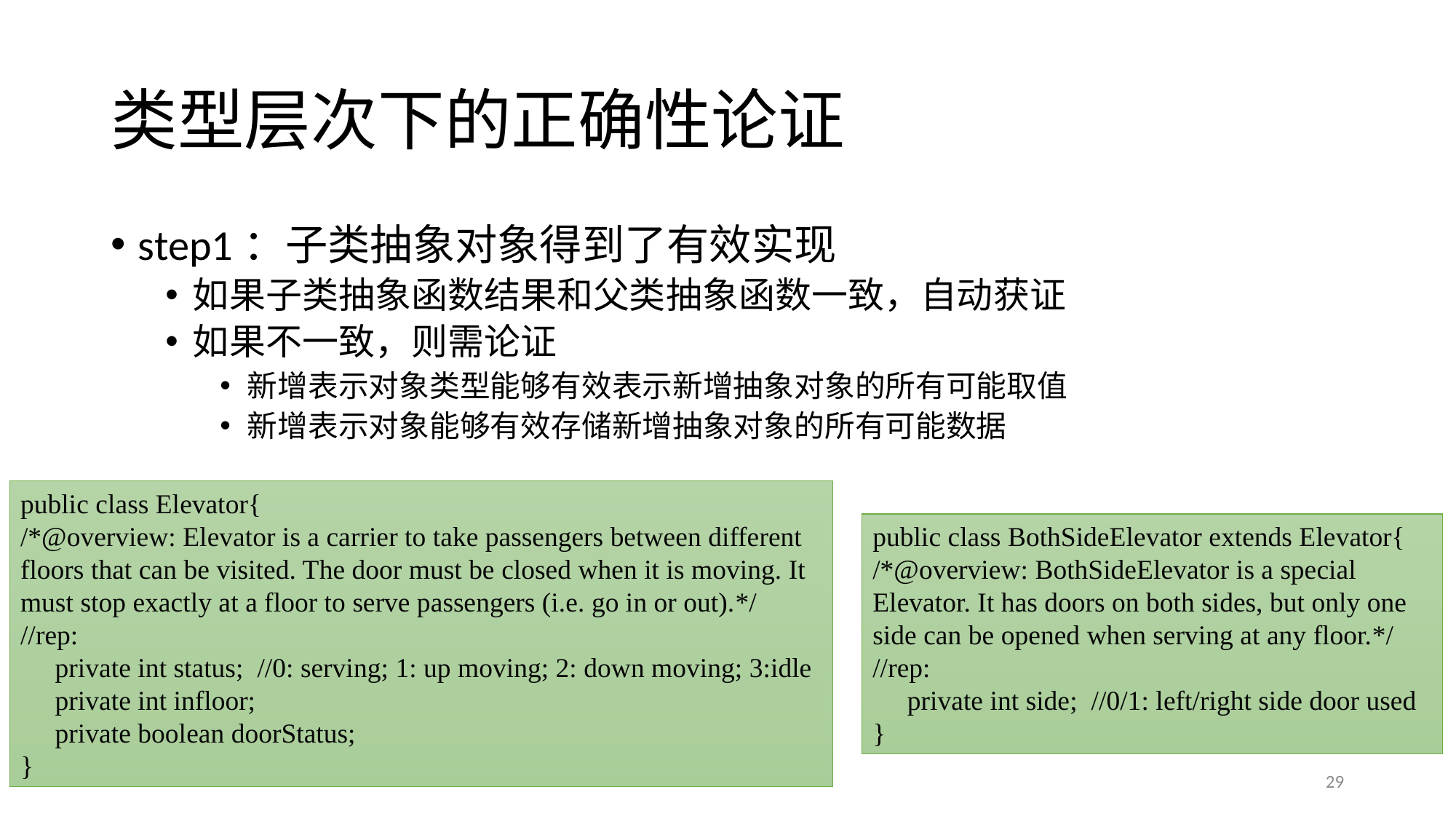

# 类型层次下的正确性论证
step1：子类抽象对象得到了有效实现
如果子类抽象函数结果和父类抽象函数一致，自动获证
如果不一致，则需论证
新增表示对象类型能够有效表示新增抽象对象的所有可能取值
新增表示对象能够有效存储新增抽象对象的所有可能数据
public class Elevator{
/*@overview: Elevator is a carrier to take passengers between different floors that can be visited. The door must be closed when it is moving. It must stop exactly at a floor to serve passengers (i.e. go in or out).*/
//rep:
     private int status;  //0: serving; 1: up moving; 2: down moving; 3:idle
     private int infloor;
     private boolean doorStatus;
}
public class BothSideElevator extends Elevator{
/*@overview: BothSideElevator is a special Elevator. It has doors on both sides, but only one side can be opened when serving at any floor.*/
//rep:
     private int side;  //0/1: left/right side door used
}
29